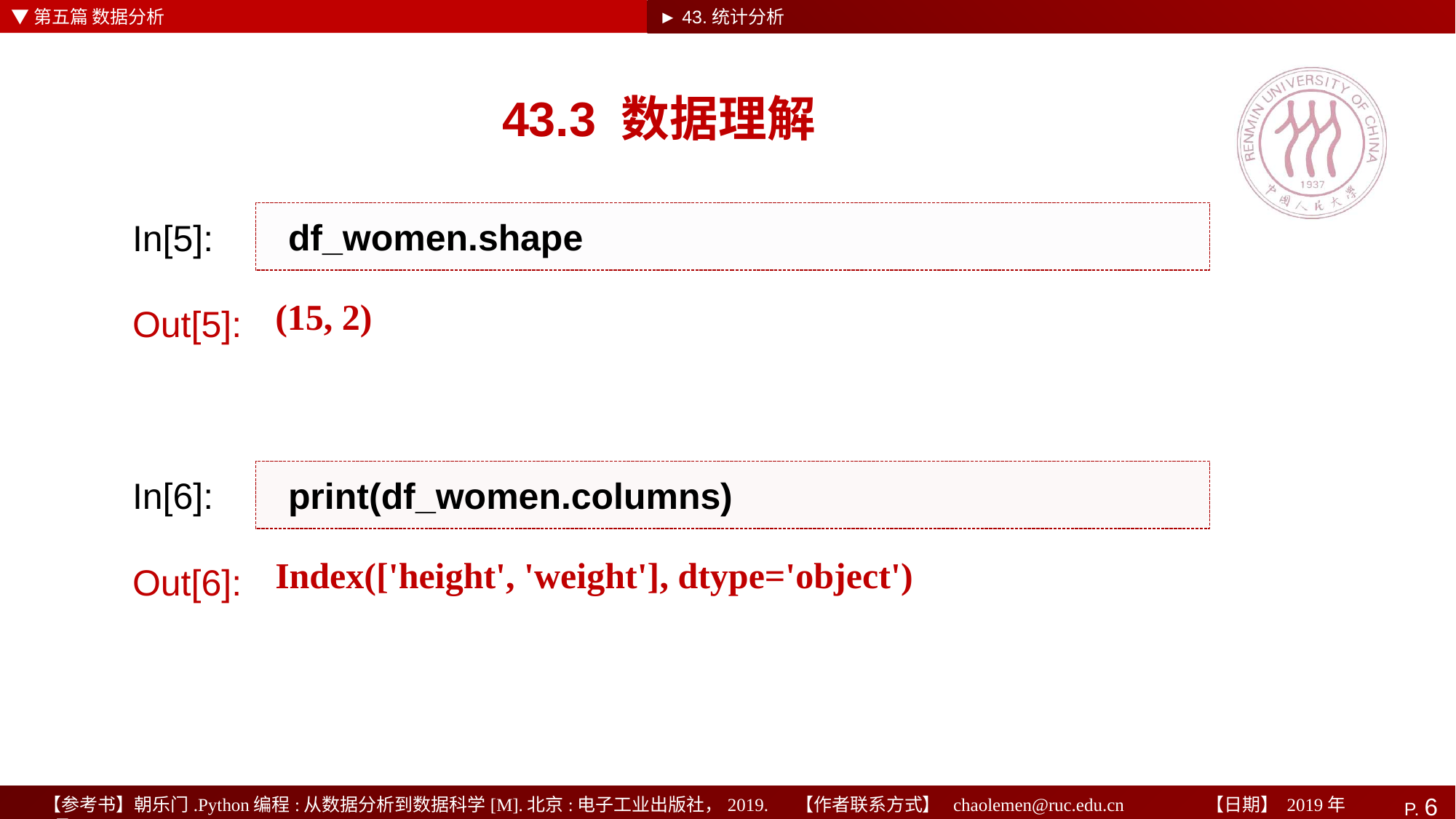

▼第五篇 数据分析
► 43.统计分析
# 43.3 数据理解
df_women.shape
In[5]:
(15, 2)
Out[5]:
print(df_women.columns)
In[6]:
Index(['height', 'weight'], dtype='object')
Out[6]: